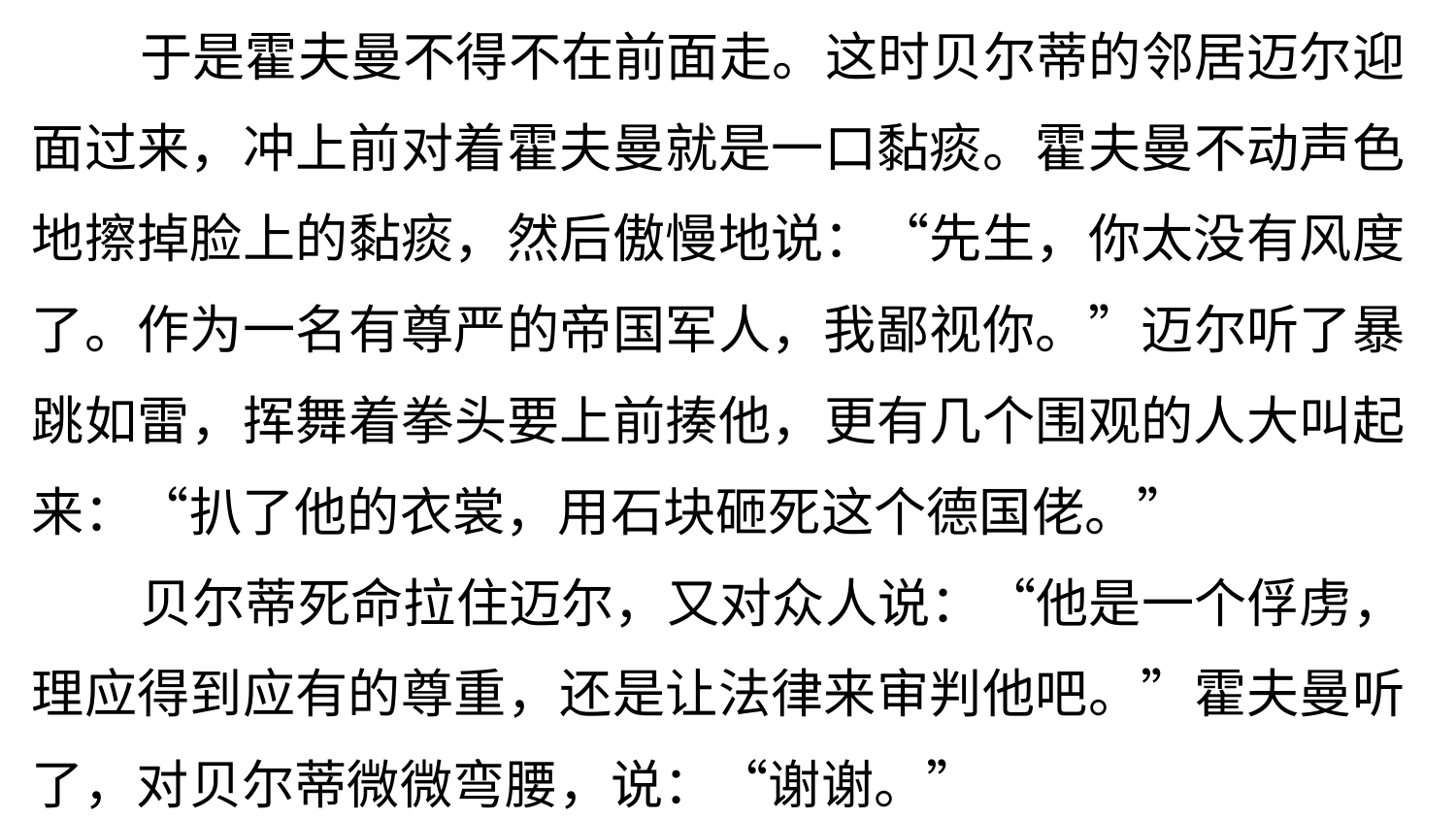

于是霍夫曼不得不在前面走。这时贝尔蒂的邻居迈尔迎面过来，冲上前对着霍夫曼就是一口黏痰。霍夫曼不动声色地擦掉脸上的黏痰，然后傲慢地说：“先生，你太没有风度了。作为一名有尊严的帝国军人，我鄙视你。”迈尔听了暴跳如雷，挥舞着拳头要上前揍他，更有几个围观的人大叫起来：“扒了他的衣裳，用石块砸死这个德国佬。”
        贝尔蒂死命拉住迈尔，又对众人说：“他是一个俘虏，理应得到应有的尊重，还是让法律来审判他吧。”霍夫曼听了，对贝尔蒂微微弯腰，说：“谢谢。”